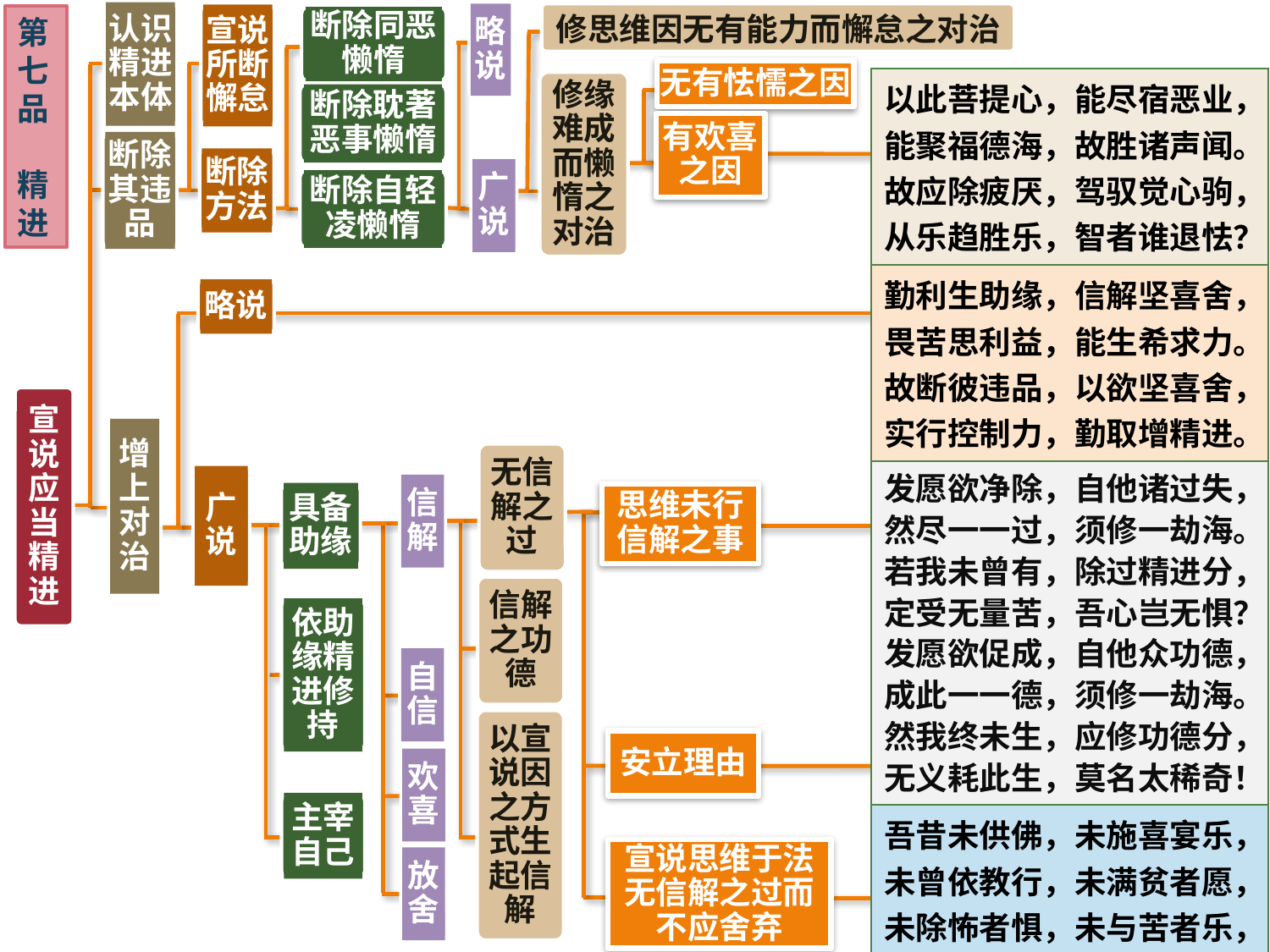

认识精进本体

宣说所断懈怠
略说

修思维因无有能力而懈怠之对治
第七品

精进

断除同恶懒惰
无有怯懦之因
| 以此菩提心，能尽宿恶业，能聚福德海，故胜诸声闻。故应除疲厌，驾驭觉心驹，从乐趋胜乐，智者谁退怯？ |
| --- |
| 勤利生助缘，信解坚喜舍，畏苦思利益，能生希求力。故断彼违品，以欲坚喜舍，实行控制力，勤取增精进。 |
| 发愿欲净除，自他诸过失，然尽一一过，须修一劫海。若我未曾有，除过精进分，定受无量苦，吾心岂无惧？发愿欲促成，自他众功德，成此一一德，须修一劫海。然我终未生，应修功德分，无义耗此生，莫名太稀奇！ |
| 吾昔未供佛，未施喜宴乐，未曾依教行，未满贫者愿，未除怖者惧，未与苦者乐，吾令母胎苦，唯起痛苦已。 |
| 从昔至于今，于法未信解，故遭此困乏，谁复舍信解？ |

修缘难成而懒惰之对治

断除耽著恶事懒惰
有欢喜之因

断除其违品

断除方法
广说

断除自轻凌懒惰

略说

宣说应当精进

增上对治

无信解之过

广说
信解

具备助缘
思维未行信解之事

信解之功德

依助缘精进修持
自信

以宣说因之方式生起信解
安立理由
欢喜

主宰自己
宣说思维于法无信解之过而不应舍弃
放舍